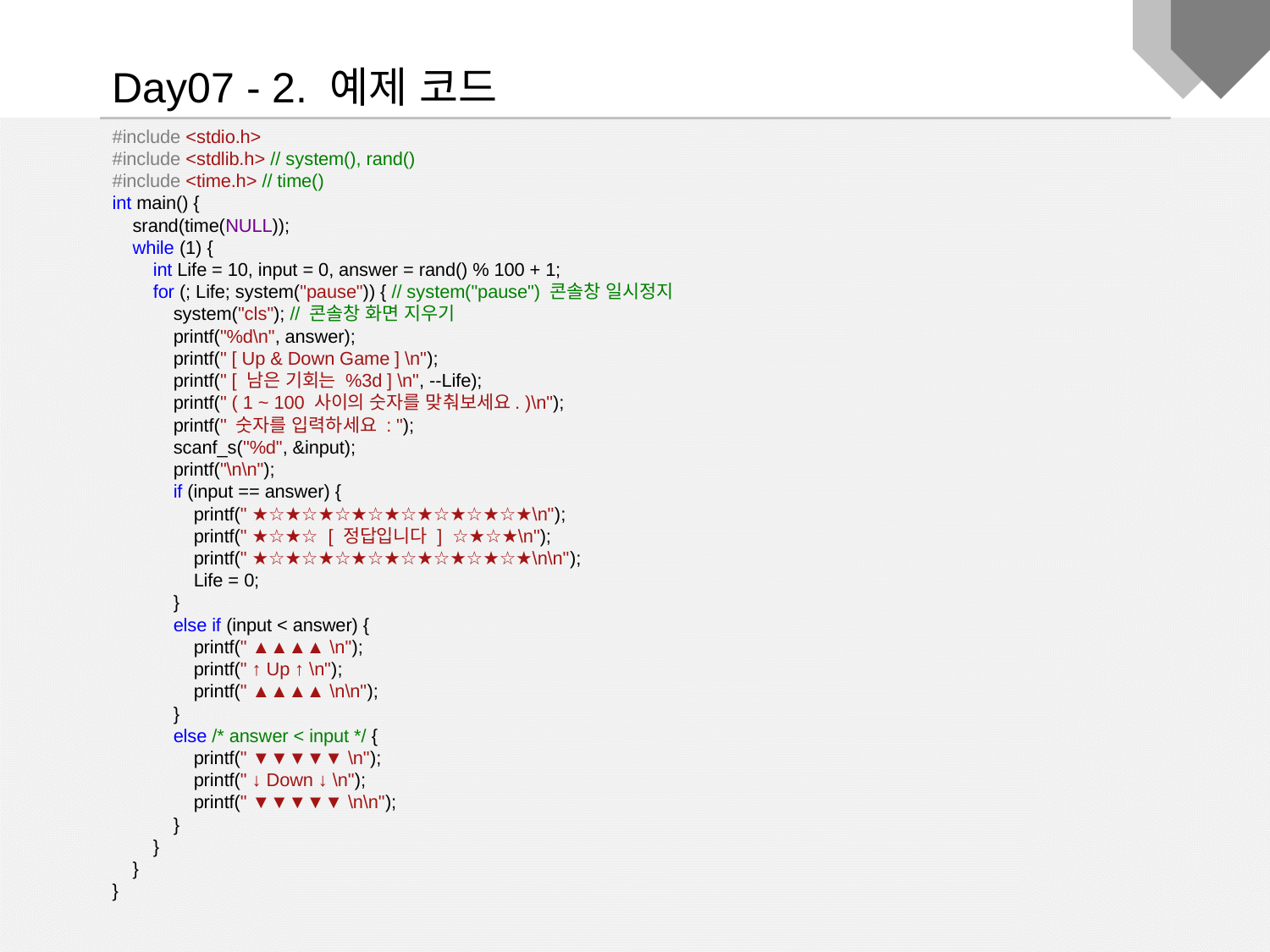

Day07 - 2. 예제 코드
#include <stdio.h>
#include <stdlib.h> // system(), rand()
#include <time.h> // time()
int main() {
    srand(time(NULL));
    while (1) {
        int Life = 10, input = 0, answer = rand() % 100 + 1;
        for (; Life; system("pause")) { // system("pause") 콘솔창 일시정지
            system("cls"); // 콘솔창 화면 지우기
            printf("%d\n", answer);
            printf(" [ Up & Down Game ] \n");
            printf(" [ 남은 기회는 %3d ] \n", --Life);
            printf(" ( 1 ~ 100 사이의 숫자를 맞춰보세요. )\n");
            printf(" 숫자를 입력하세요 : ");
            scanf_s("%d", &input);
            printf("\n\n");
            if (input == answer) {
                printf(" ★☆★☆★☆★☆★☆★☆★☆★☆★\n");
                printf(" ★☆★☆  [ 정답입니다 ]  ☆★☆★\n");
                printf(" ★☆★☆★☆★☆★☆★☆★☆★☆★\n\n");
                Life = 0;
            }
            else if (input < answer) {
                printf(" ▲▲▲▲ \n");
                printf(" ↑ Up ↑ \n");
                printf(" ▲▲▲▲ \n\n");
            }
            else /* answer < input */ {
                printf(" ▼▼▼▼▼ \n");
                printf(" ↓ Down ↓ \n");
                printf(" ▼▼▼▼▼ \n\n");
            }
        }
    }
}